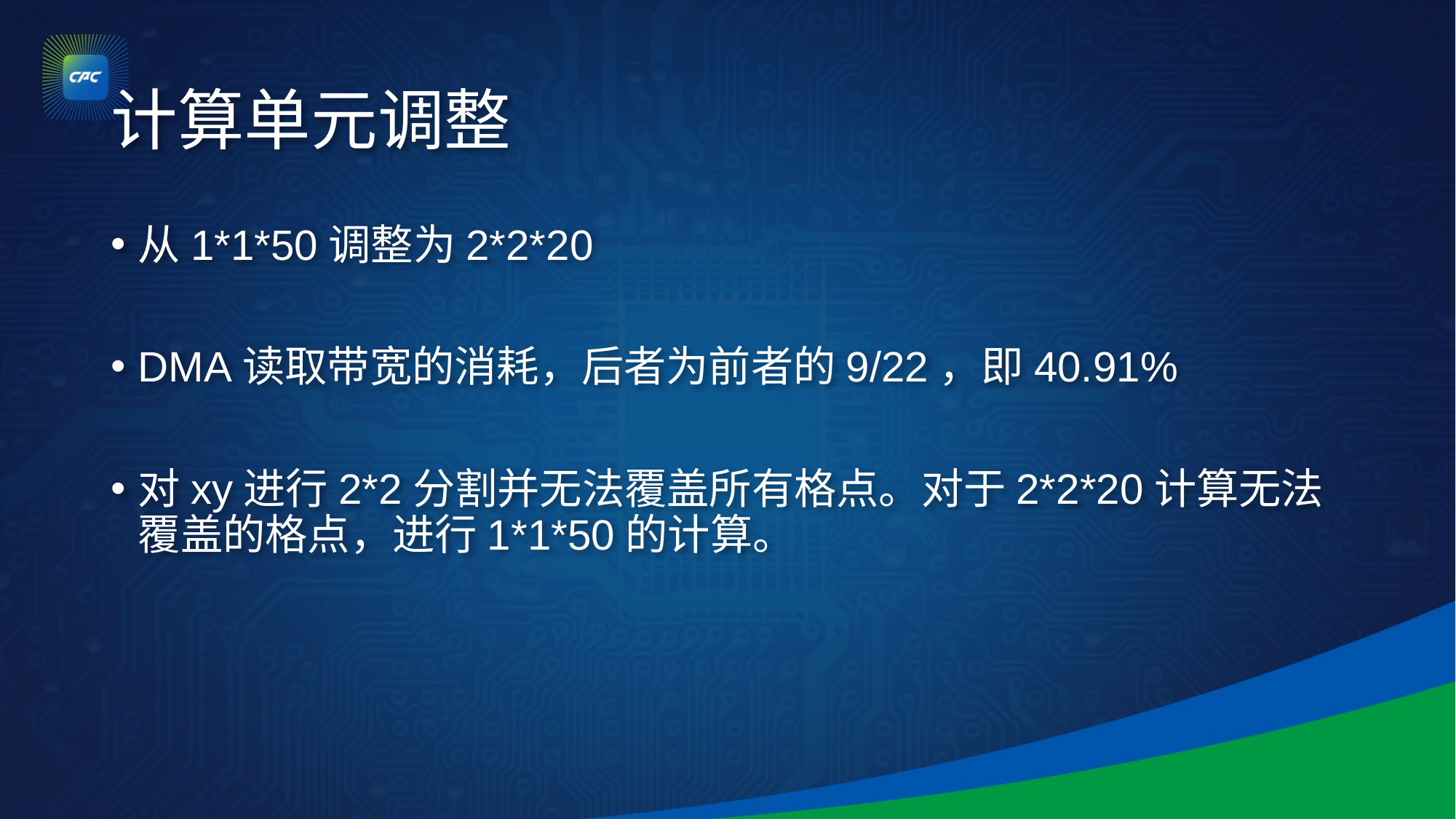

# 计算单元调整
从1*1*50调整为2*2*20

DMA读取带宽的消耗，后者为前者的9/22，即40.91%

对xy进行2*2分割并无法覆盖所有格点。对于2*2*20计算无法覆盖的格点，进行1*1*50的计算。